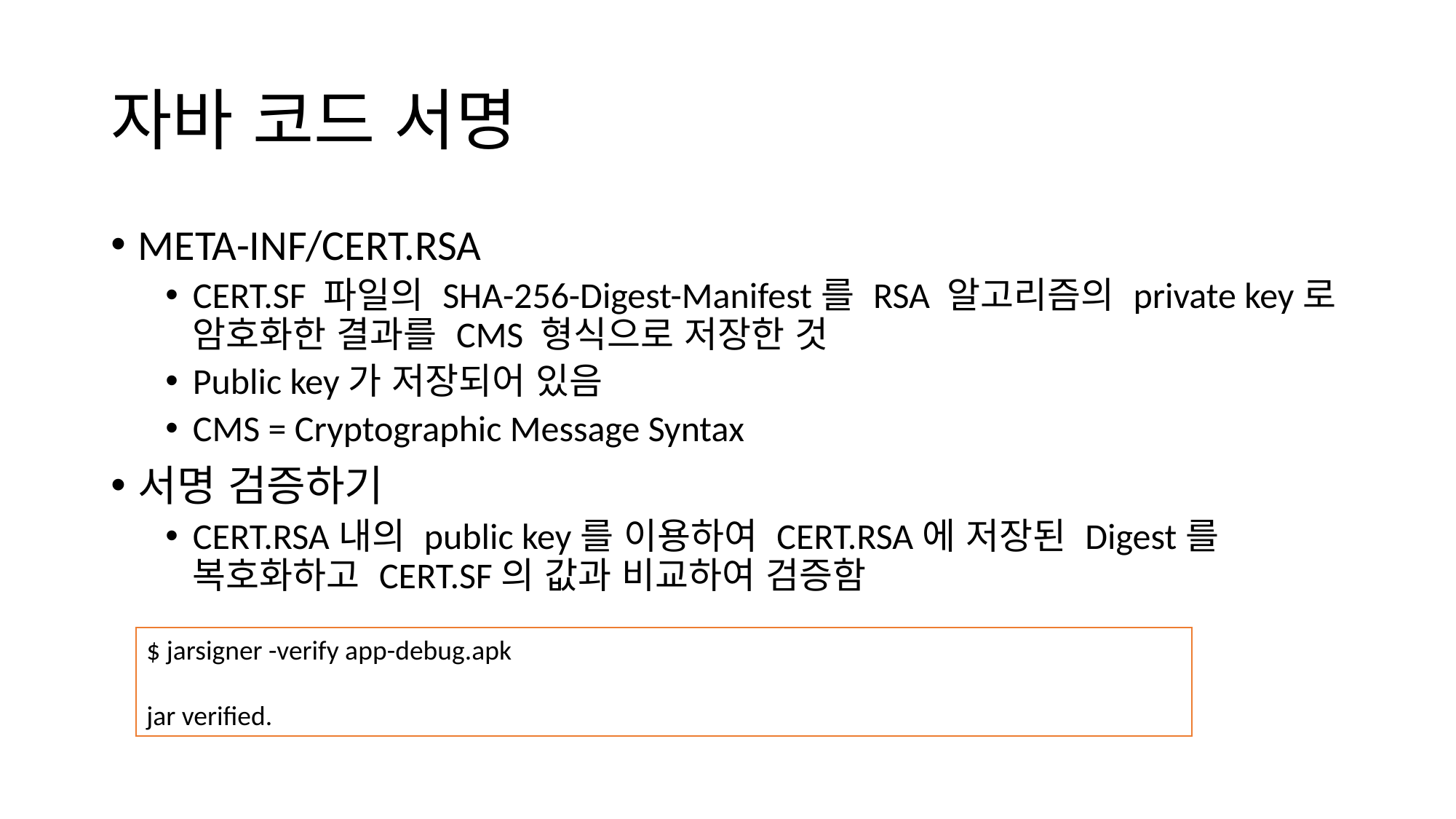

# 자바 코드 서명
META-INF/CERT.RSA
CERT.SF 파일의 SHA-256-Digest-Manifest를 RSA 알고리즘의 private key로 암호화한 결과를 CMS 형식으로 저장한 것
Public key가 저장되어 있음
CMS = Cryptographic Message Syntax
서명 검증하기
CERT.RSA내의 public key를 이용하여 CERT.RSA에 저장된 Digest를 복호화하고 CERT.SF의 값과 비교하여 검증함

$ jarsigner -verify app-debug.apk

jar verified.